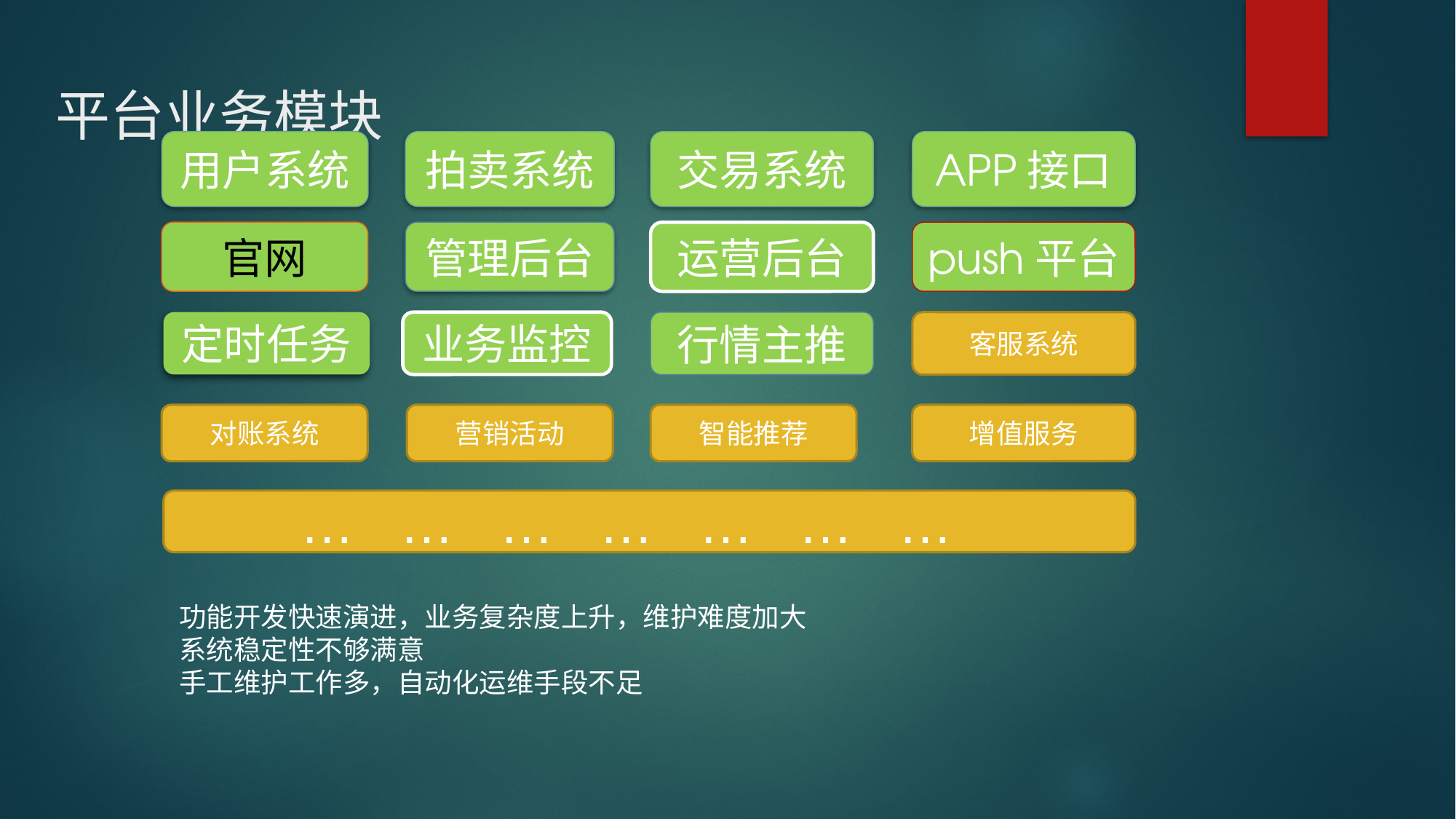

# 平台业务模块
用户系统
拍卖系统
交易系统
APP接口
官网
管理后台
运营后台
push平台
定时任务
业务监控
行情主推
客服系统
对账系统
营销活动
智能推荐
增值服务
…   …   …   …   …   …   …
功能开发快速演进，业务复杂度上升，维护难度加大
系统稳定性不够满意
手工维护工作多，自动化运维手段不足